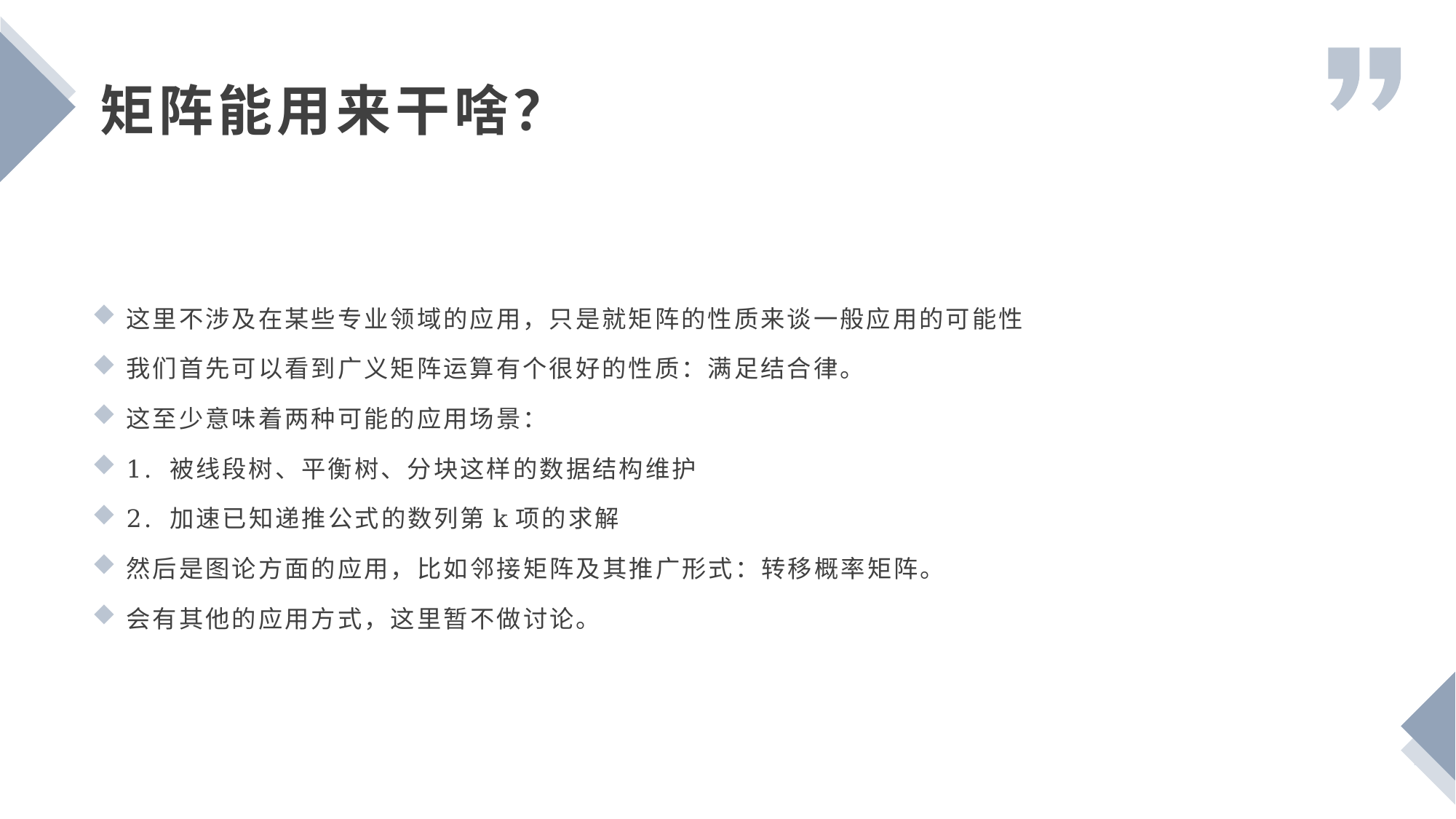

矩阵能用来干啥？
这里不涉及在某些专业领域的应用，只是就矩阵的性质来谈一般应用的可能性
我们首先可以看到广义矩阵运算有个很好的性质：满足结合律。
这至少意味着两种可能的应用场景：
1. 被线段树、平衡树、分块这样的数据结构维护
2. 加速已知递推公式的数列第k项的求解
然后是图论方面的应用，比如邻接矩阵及其推广形式：转移概率矩阵。
会有其他的应用方式，这里暂不做讨论。